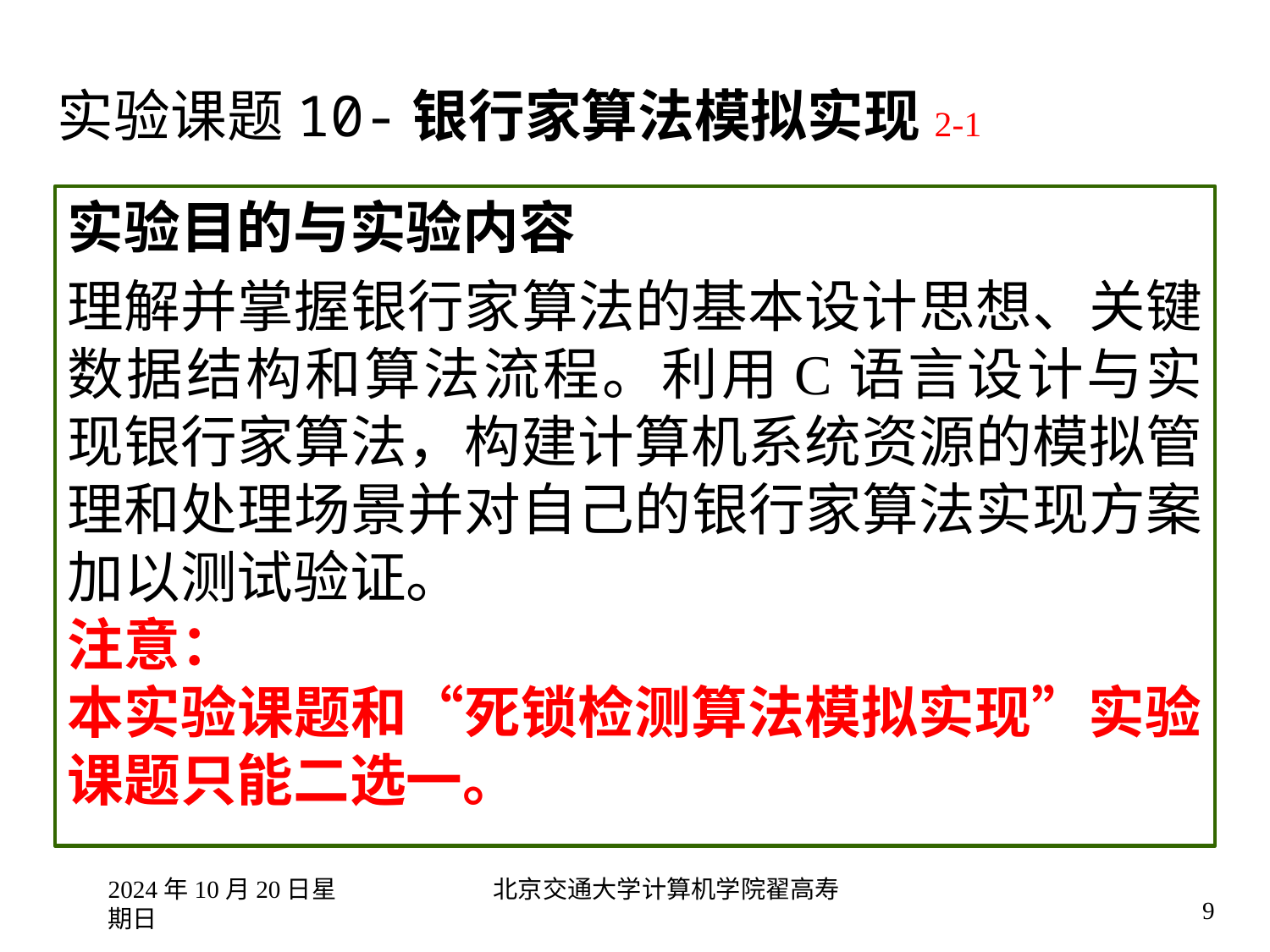

# 实验课题10-银行家算法模拟实现2-1
实验目的与实验内容
理解并掌握银行家算法的基本设计思想、关键数据结构和算法流程。利用C语言设计与实现银行家算法，构建计算机系统资源的模拟管理和处理场景并对自己的银行家算法实现方案加以测试验证。
注意：
本实验课题和“死锁检测算法模拟实现”实验课题只能二选一。
2024年10月20日星期日
北京交通大学计算机学院翟高寿
9